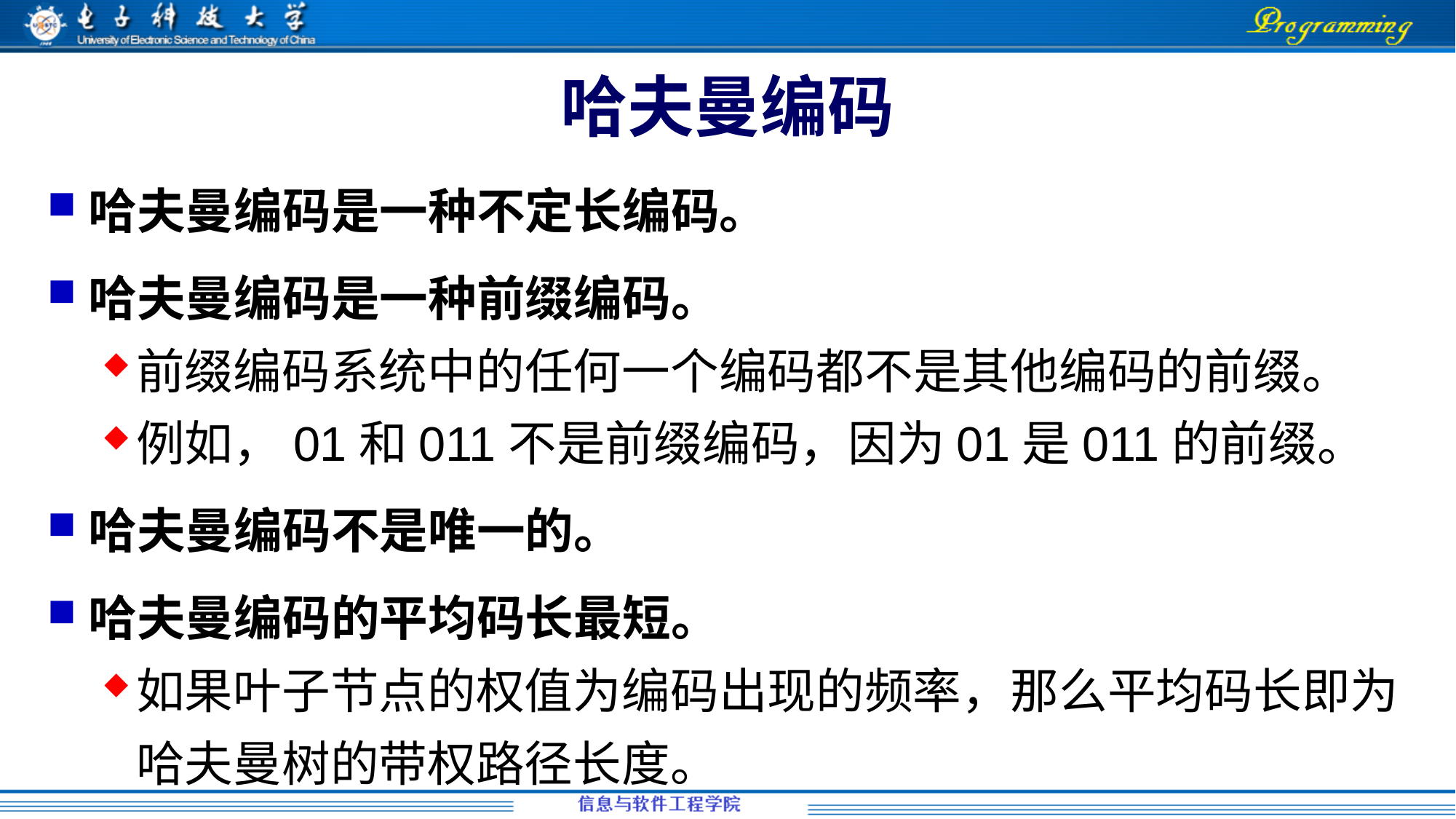

# 哈夫曼编码
哈夫曼编码是一种不定长编码。
哈夫曼编码是一种前缀编码。
前缀编码系统中的任何一个编码都不是其他编码的前缀。
例如，01和011不是前缀编码，因为01是011的前缀。
哈夫曼编码不是唯一的。
哈夫曼编码的平均码长最短。
如果叶子节点的权值为编码出现的频率，那么平均码长即为哈夫曼树的带权路径长度。